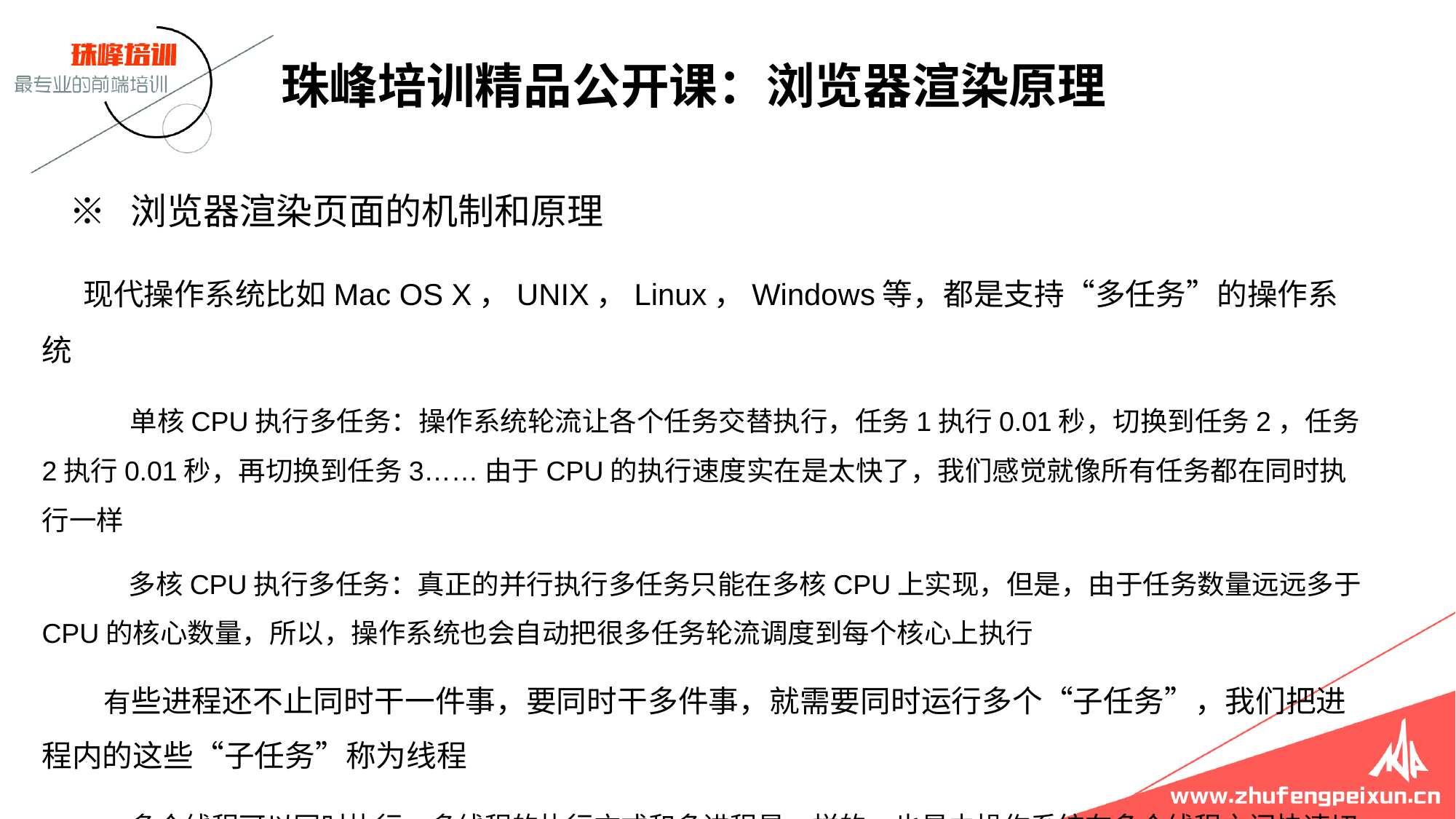

珠峰培训精品公开课：浏览器渲染原理
※  浏览器渲染页面的机制和原理
    现代操作系统比如Mac OS X，UNIX，Linux，Windows等，都是支持“多任务”的操作系统
            单核CPU执行多任务：操作系统轮流让各个任务交替执行，任务1执行0.01秒，切换到任务2，任务2执行0.01秒，再切换到任务3……由于CPU的执行速度实在是太快了，我们感觉就像所有任务都在同时执行一样
             多核CPU执行多任务：真正的并行执行多任务只能在多核CPU上实现，但是，由于任务数量远远多于CPU的核心数量，所以，操作系统也会自动把很多任务轮流调度到每个核心上执行
         有些进程还不止同时干一件事，要同时干多件事，就需要同时运行多个“子任务”，我们把进程内的这些“子任务”称为线程
            多个线程可以同时执行，多线程的执行方式和多进程是一样的，也是由操作系统在多个线程之间快速切换，让每个线程都短暂地交替运行，看起来就像同时执行一样